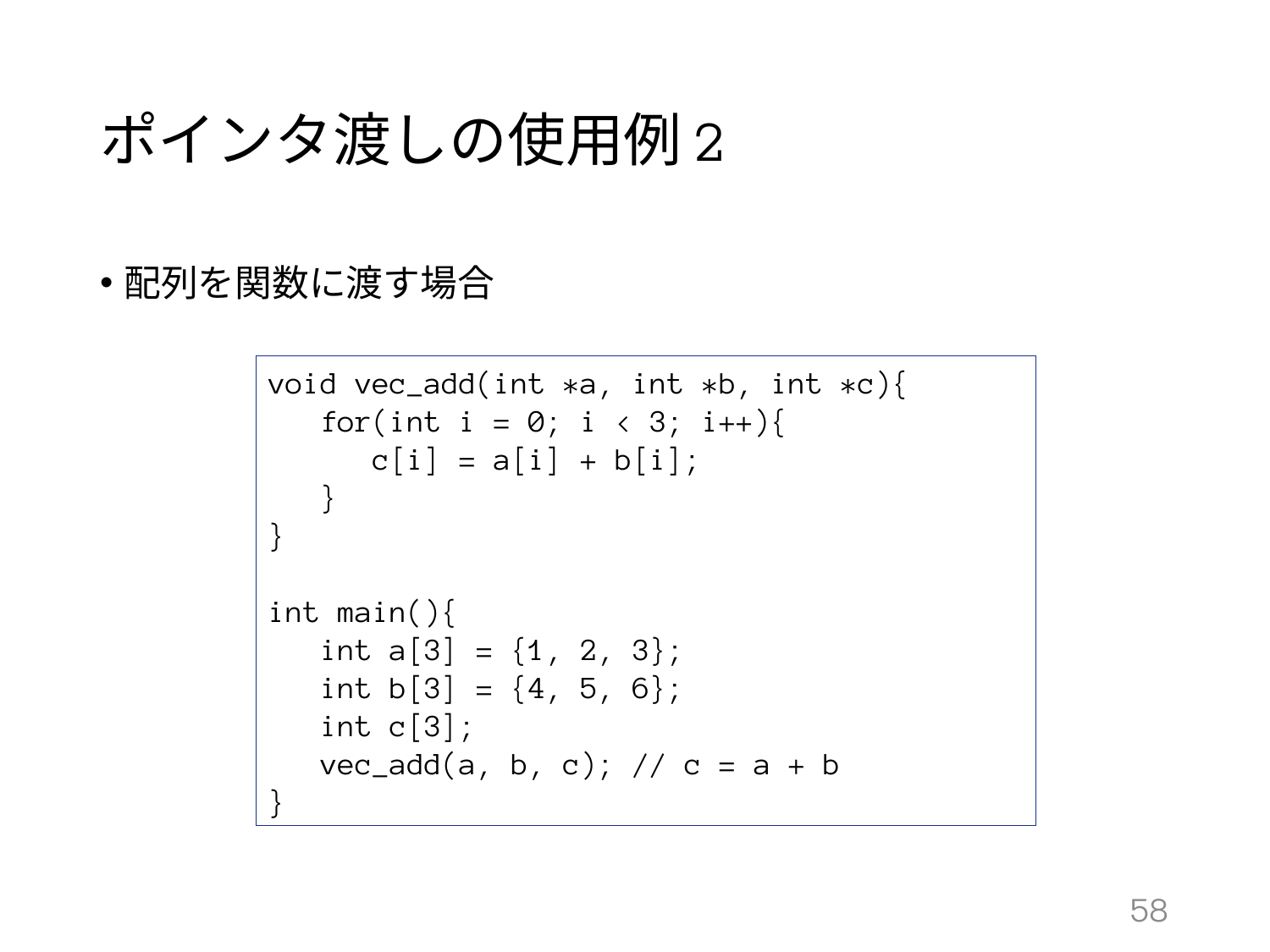

# ポインタ渡しの使用例2
配列を関数に渡す場合
void vec_add(int *a, int *b, int *c){
   for(int i = 0; i < 3; i++){
      c[i] = a[i] + b[i];
   }
}

int main(){
   int a[3] = {1, 2, 3};
   int b[3] = {4, 5, 6};
   int c[3];
   vec_add(a, b, c); // c = a + b
}
58